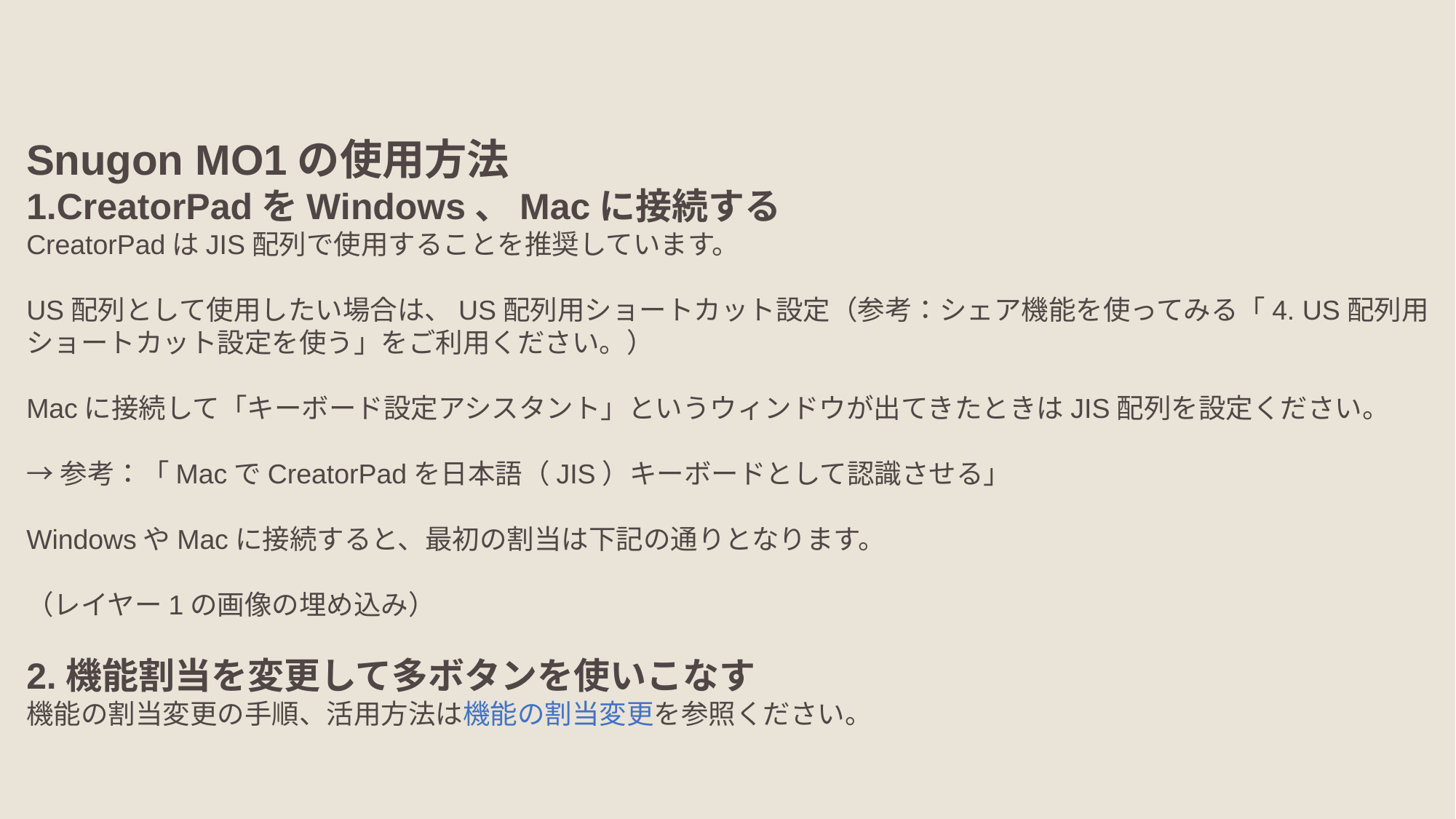

Snugon MO1の使用方法
1.CreatorPadをWindows、Macに接続する
CreatorPadはJIS配列で使用することを推奨しています。

US配列として使用したい場合は、US配列用ショートカット設定（参考：シェア機能を使ってみる「4. US配列用ショートカット設定を使う」をご利用ください。）

Macに接続して「キーボード設定アシスタント」というウィンドウが出てきたときはJIS配列を設定ください。

→参考：「MacでCreatorPadを日本語（JIS）キーボードとして認識させる」

WindowsやMacに接続すると、最初の割当は下記の通りとなります。

（レイヤー1の画像の埋め込み）

2.機能割当を変更して多ボタンを使いこなす
機能の割当変更の手順、活用方法は機能の割当変更を参照ください。